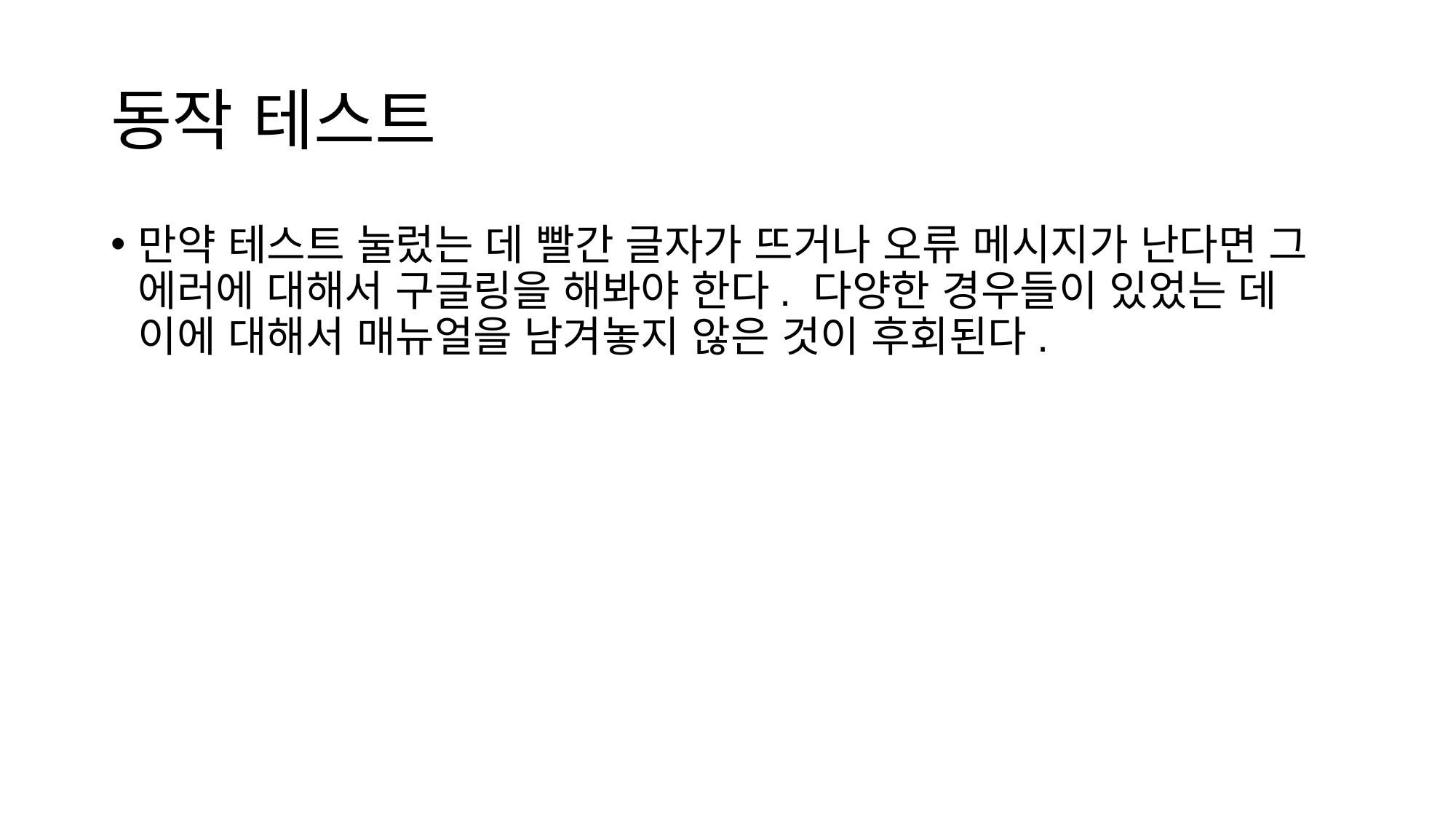

# 동작 테스트
만약 테스트 눌렀는 데 빨간 글자가 뜨거나 오류 메시지가 난다면 그 에러에 대해서 구글링을 해봐야 한다. 다양한 경우들이 있었는 데 이에 대해서 매뉴얼을 남겨놓지 않은 것이 후회된다.